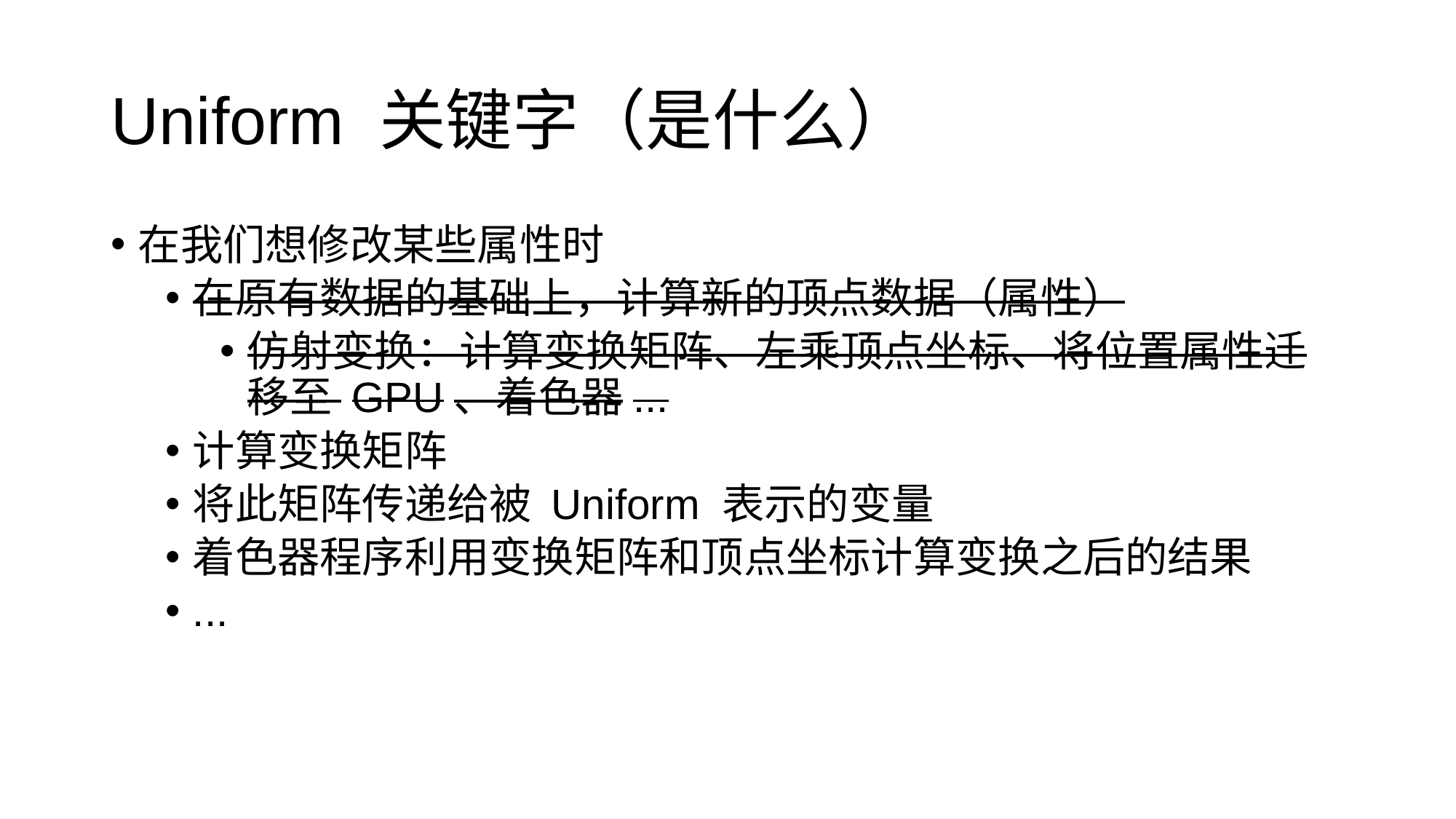

# Uniform 关键字（是什么）
在我们想修改某些属性时
在原有数据的基础上，计算新的顶点数据（属性）
仿射变换：计算变换矩阵、左乘顶点坐标、将位置属性迁移至 GPU、着色器...
计算变换矩阵
将此矩阵传递给被 Uniform 表示的变量
着色器程序利用变换矩阵和顶点坐标计算变换之后的结果
...